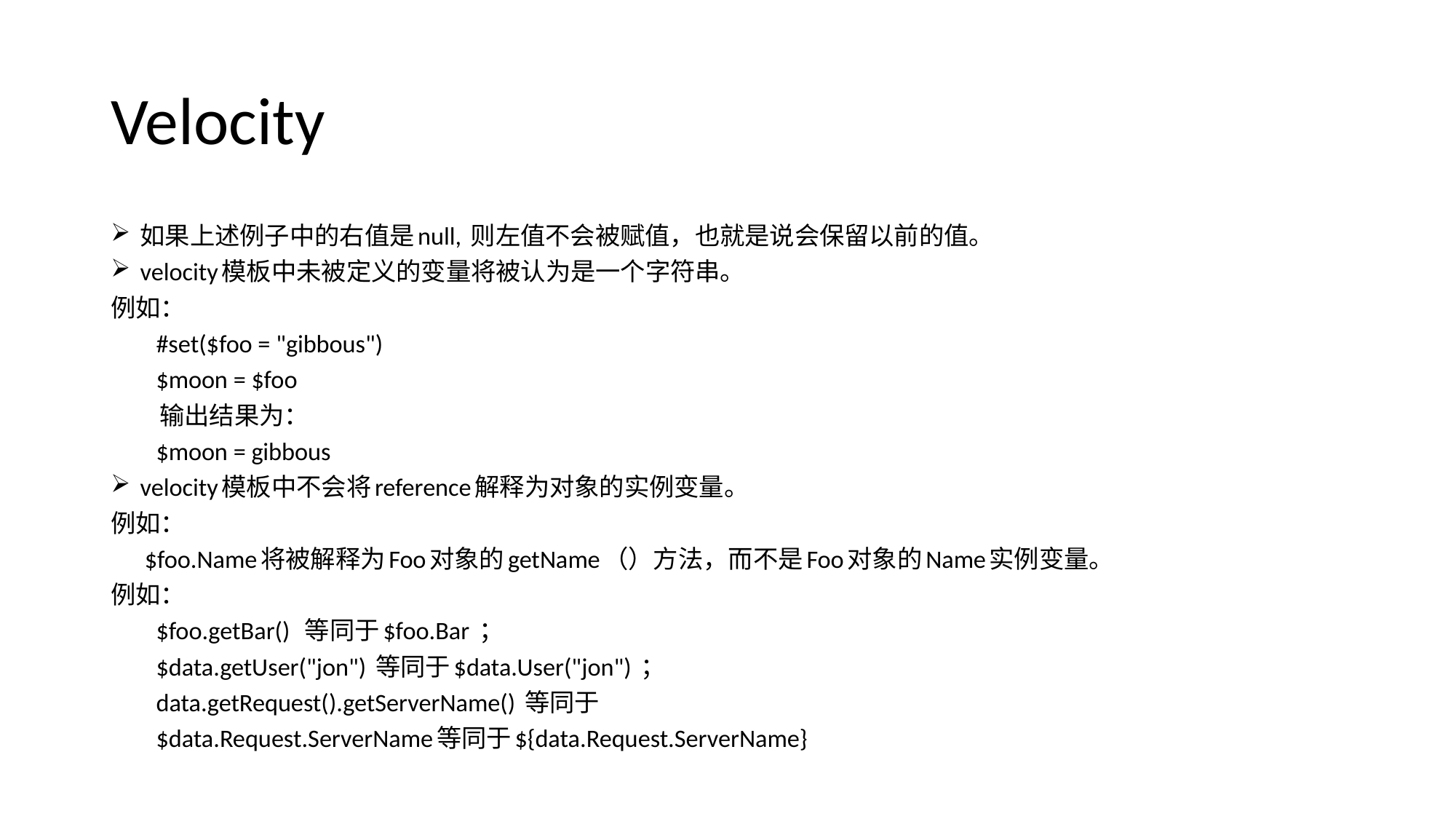

# Velocity
如果上述例子中的右值是null, 则左值不会被赋值，也就是说会保留以前的值。
velocity模板中未被定义的变量将被认为是一个字符串。
例如：
        #set($foo = "gibbous")
        $moon = $foo
        输出结果为：
        $moon = gibbous
velocity模板中不会将reference解释为对象的实例变量。
例如：
      $foo.Name将被解释为Foo对象的getName（）方法，而不是Foo对象的Name实例变量。
例如：
        $foo.getBar()  等同于$foo.Bar ；
        $data.getUser("jon") 等同于$data.User("jon") ；
        data.getRequest().getServerName() 等同于
        $data.Request.ServerName等同于${data.Request.ServerName}